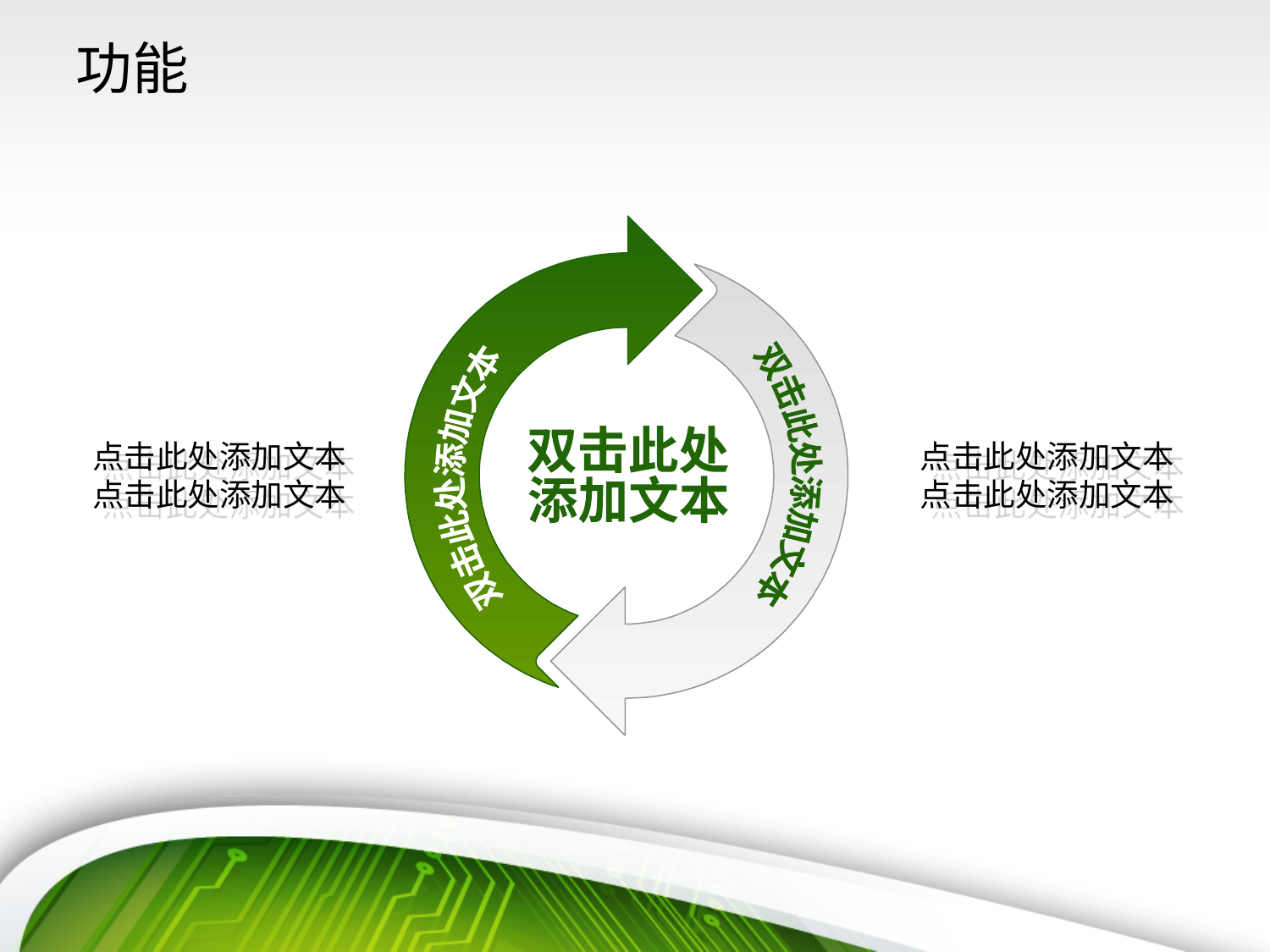

# 功能
双击此处添加文本

双击此处添加文本

双击此处
添加文本
点击此处添加文本
点击此处添加文本
点击此处添加文本
点击此处添加文本